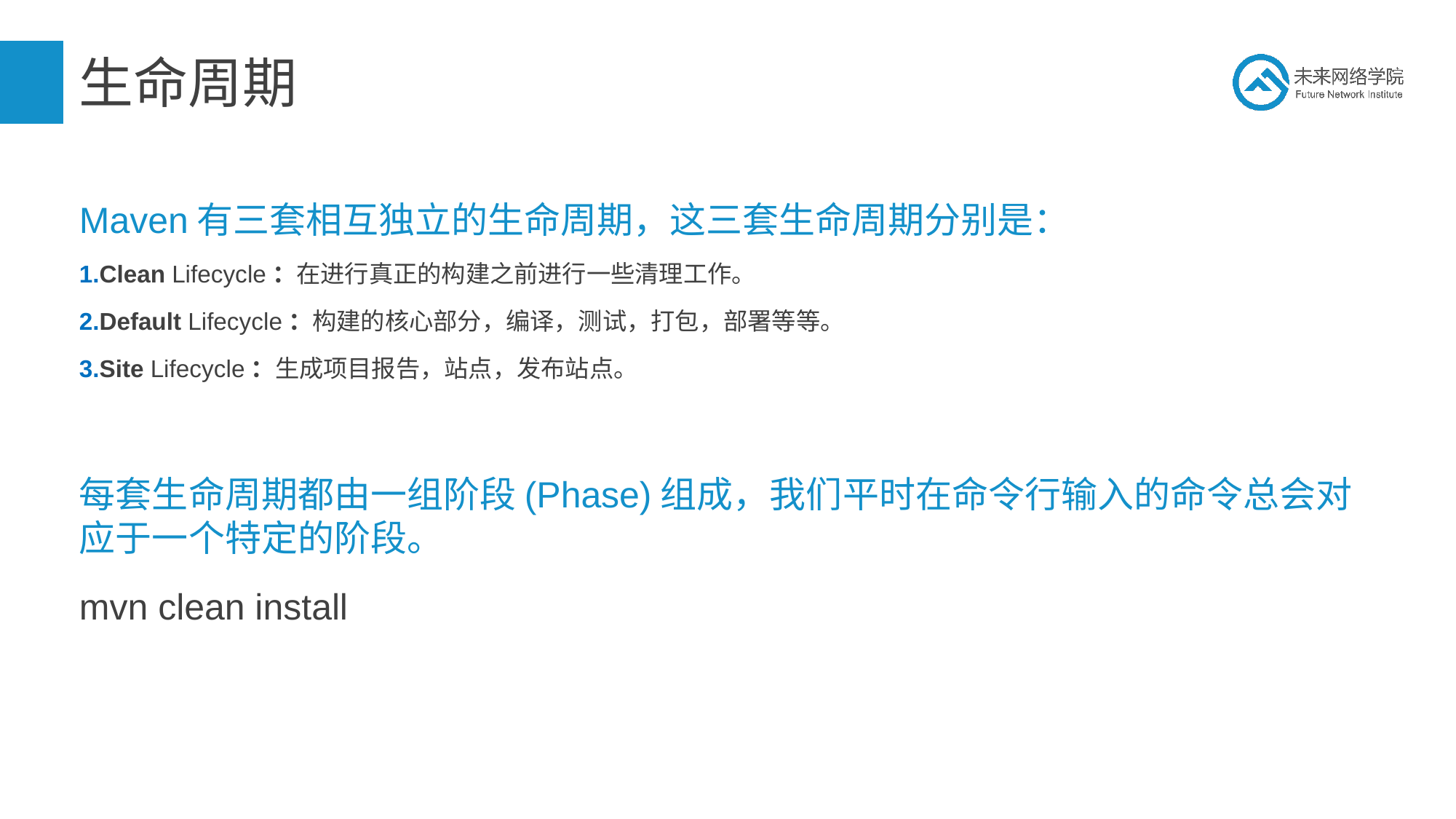

# 生命周期
Maven有三套相互独立的生命周期，这三套生命周期分别是：
Clean Lifecycle：在进行真正的构建之前进行一些清理工作。
Default Lifecycle：构建的核心部分，编译，测试，打包，部署等等。
Site Lifecycle：生成项目报告，站点，发布站点。

每套生命周期都由一组阶段(Phase)组成，我们平时在命令行输入的命令总会对应于一个特定的阶段。
mvn clean install